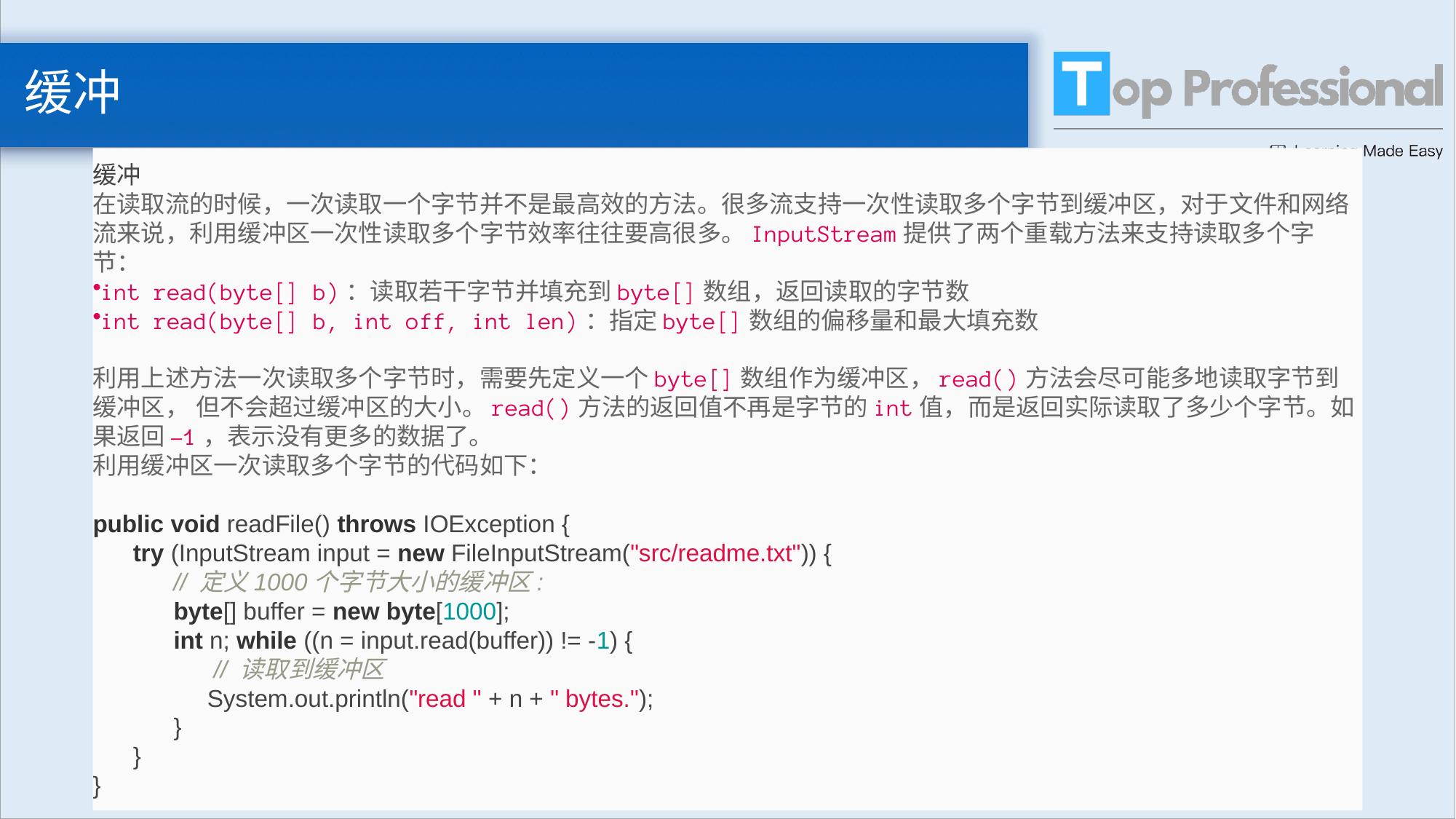

# 缓冲
缓冲
在读取流的时候，一次读取一个字节并不是最高效的方法。很多流支持一次性读取多个字节到缓冲区，对于文件和网络流来说，利用缓冲区一次性读取多个字节效率往往要高很多。InputStream提供了两个重载方法来支持读取多个字节：
int read(byte[] b)：读取若干字节并填充到byte[]数组，返回读取的字节数
int read(byte[] b, int off, int len)：指定byte[]数组的偏移量和最大填充数

利用上述方法一次读取多个字节时，需要先定义一个byte[]数组作为缓冲区，read()方法会尽可能多地读取字节到缓冲区， 但不会超过缓冲区的大小。read()方法的返回值不再是字节的int值，而是返回实际读取了多少个字节。如果返回-1，表示没有更多的数据了。
利用缓冲区一次读取多个字节的代码如下：

public void readFile() throws IOException {
      try (InputStream input = new FileInputStream("src/readme.txt")) {
            // 定义1000个字节大小的缓冲区:
            byte[] buffer = new byte[1000];
            int n; while ((n = input.read(buffer)) != -1) {
                  // 读取到缓冲区
                 System.out.println("read " + n + " bytes.");
            }
      }
}